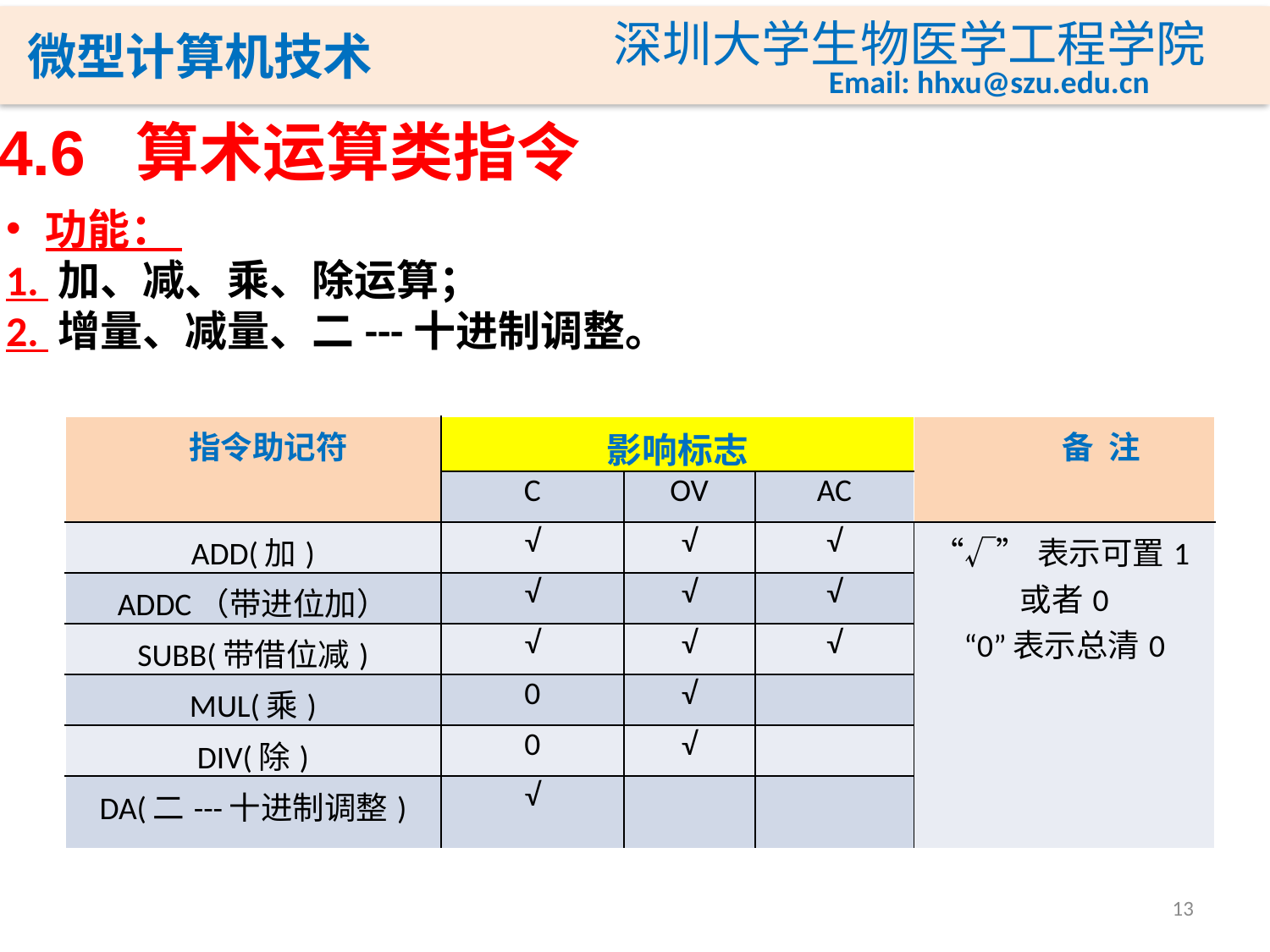

# 4.6  算术运算类指令
功能：
1. 加、减、乘、除运算；
2. 增量、减量、二---十进制调整。
| 指令助记符 | 影响标志 |  |  | 备 注 |
| --- | --- | --- | --- | --- |
|  | C | OV | AC |  |
| ADD(加) | √ | √ | √ | “√”表示可置1或者0 “0”表示总清0 |
| ADDC（带进位加） | √ | √ | √ |  |
| SUBB(带借位减) | √ | √ | √ |  |
| MUL(乘) | 0 | √ |  |  |
| DIV(除) | 0 | √ |  |  |
| DA(二---十进制调整) | √ |  |  |  |
13